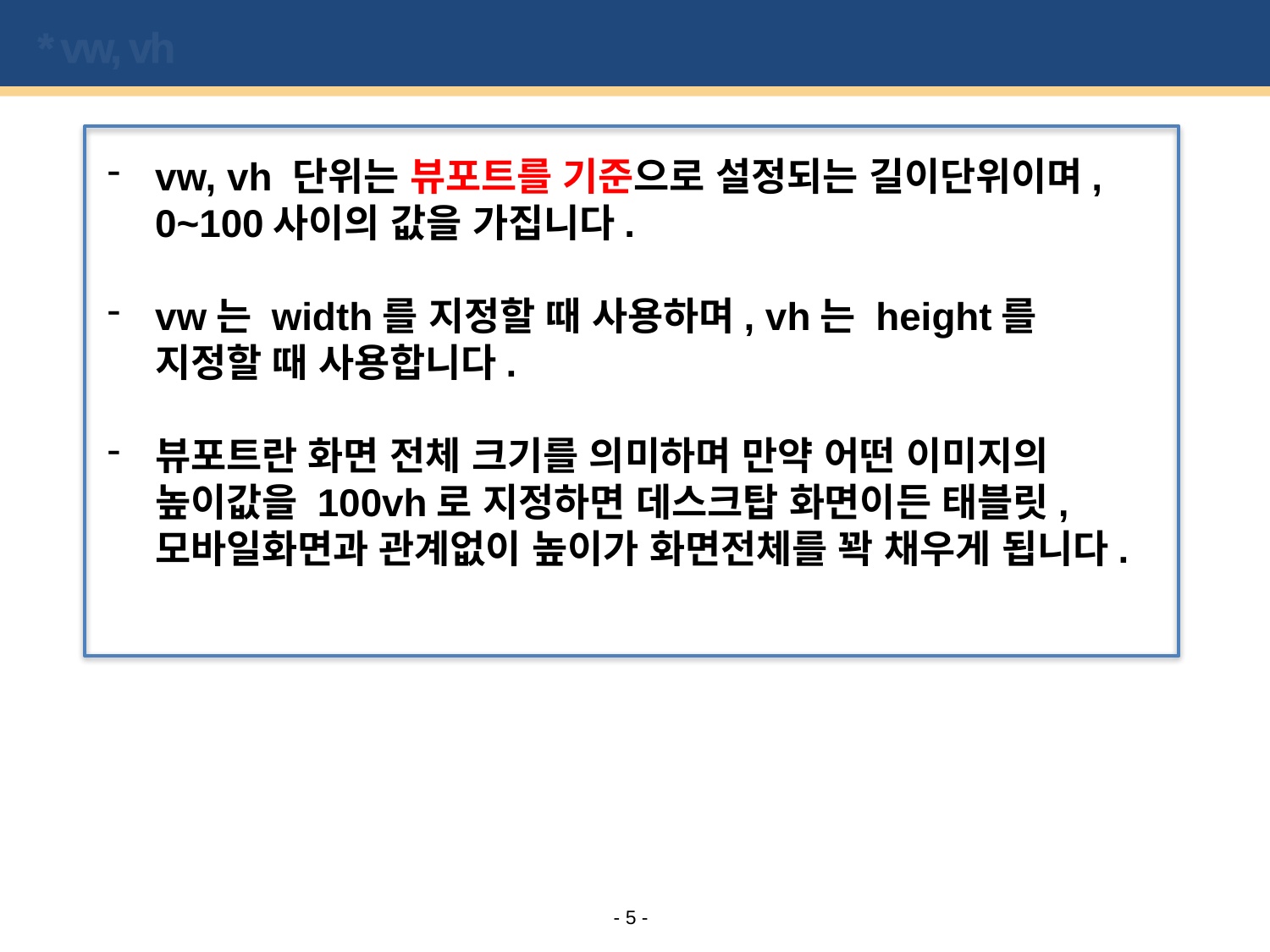

# * vw, vh

vw, vh 단위는 뷰포트를 기준으로 설정되는 길이단위이며, 0~100사이의 값을 가집니다.

vw는 width를 지정할 때 사용하며, vh는 height를 지정할 때 사용합니다.

뷰포트란 화면 전체 크기를 의미하며 만약 어떤 이미지의 높이값을 100vh로 지정하면 데스크탑 화면이든 태블릿, 모바일화면과 관계없이 높이가 화면전체를 꽉 채우게 됩니다.